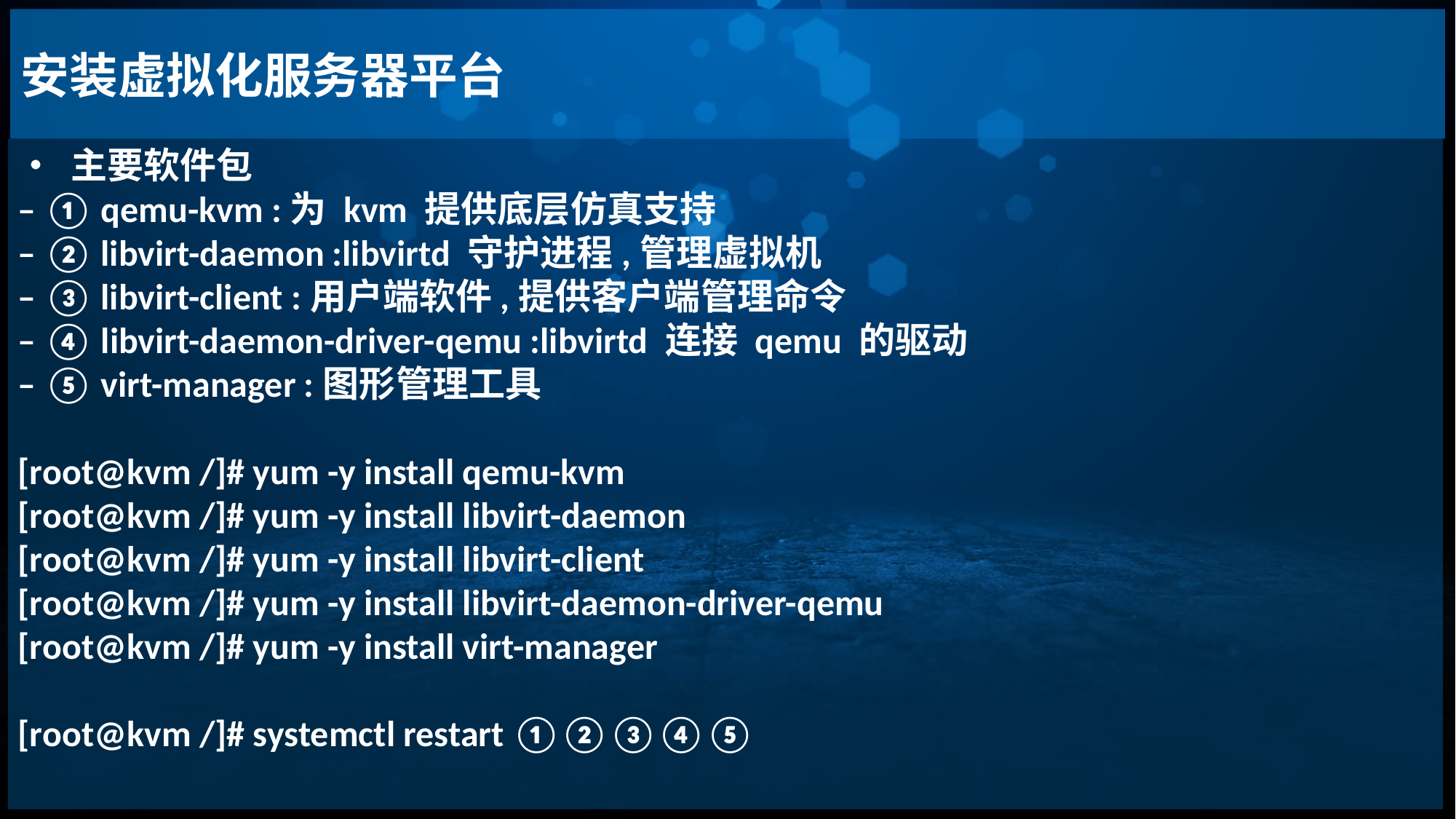

安装虚拟化服务器平台

• 主要软件包
– ① qemu-kvm :为 kvm 提供底层仿真支持
– ② libvirt-daemon :libvirtd 守护进程,管理虚拟机
– ③ libvirt-client :用户端软件,提供客户端管理命令
– ④ libvirt-daemon-driver-qemu :libvirtd 连接 qemu 的驱动
– ⑤ virt-manager :图形管理工具

[root@kvm /]# yum -y install qemu-kvm
[root@kvm /]# yum -y install libvirt-daemon
[root@kvm /]# yum -y install libvirt-client
[root@kvm /]# yum -y install libvirt-daemon-driver-qemu
[root@kvm /]# yum -y install virt-manager

[root@kvm /]# systemctl restart ①②③④⑤